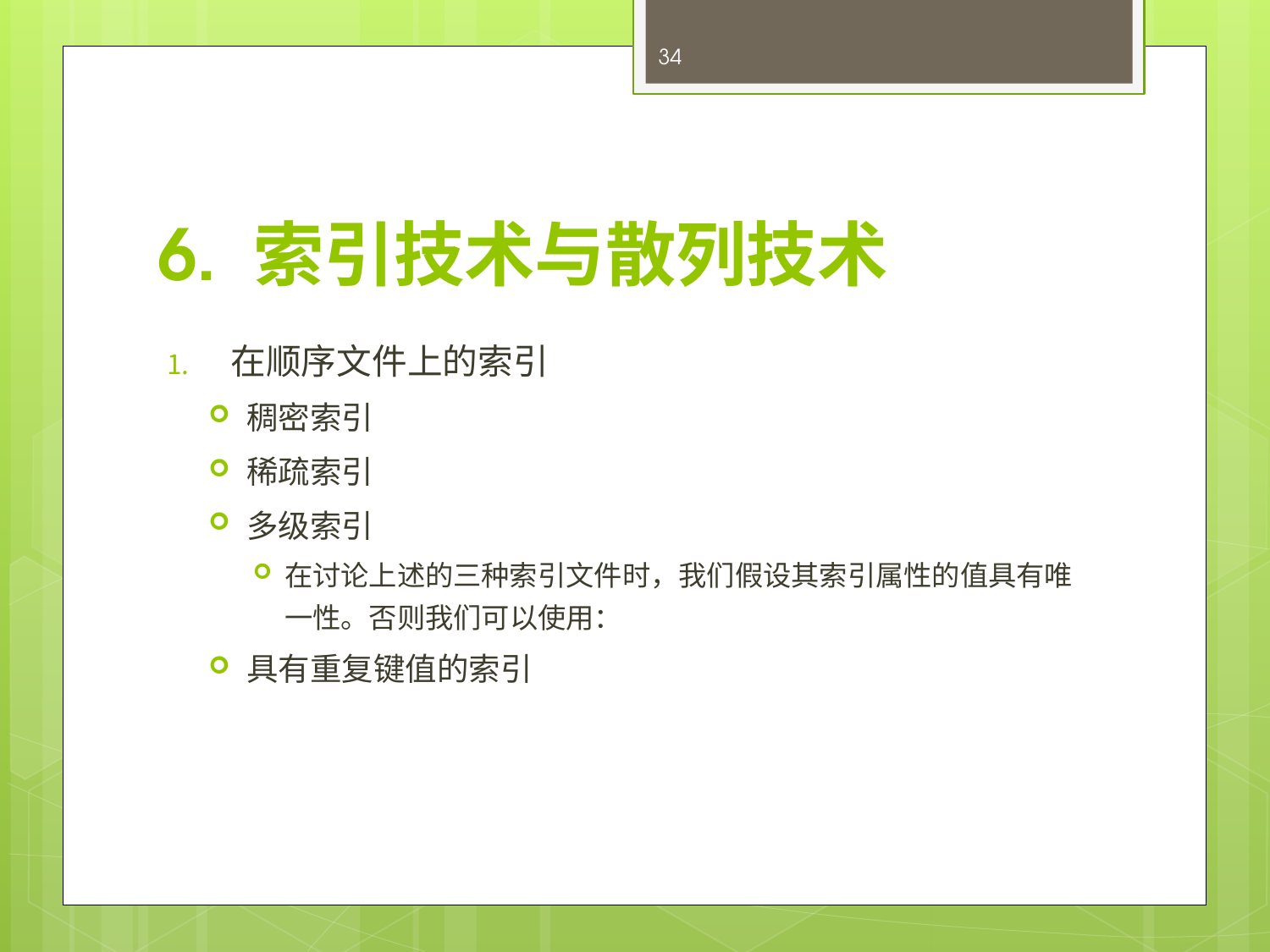

34
# 6. 索引技术与散列技术
在顺序文件上的索引
稠密索引
稀疏索引
多级索引
在讨论上述的三种索引文件时，我们假设其索引属性的值具有唯一性。否则我们可以使用：
具有重复键值的索引